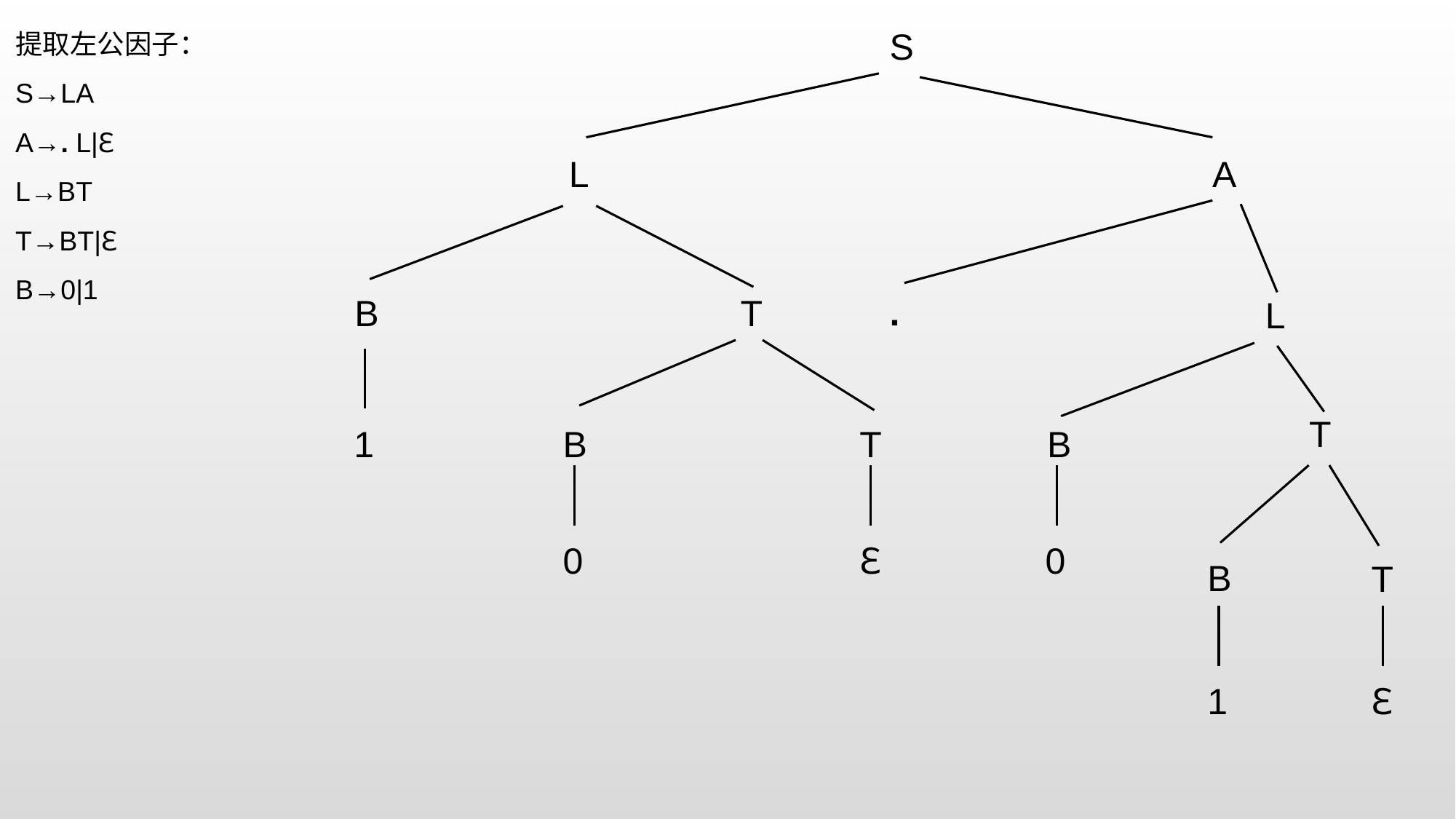

提取左公因子：
S→LA
A→. L|ℇ
L→BT
T→BT|ℇ
B→0|1
S
L
A
.
B
T
L
T
1
B
T
B
0
ℇ
0
B
T
1
ℇ